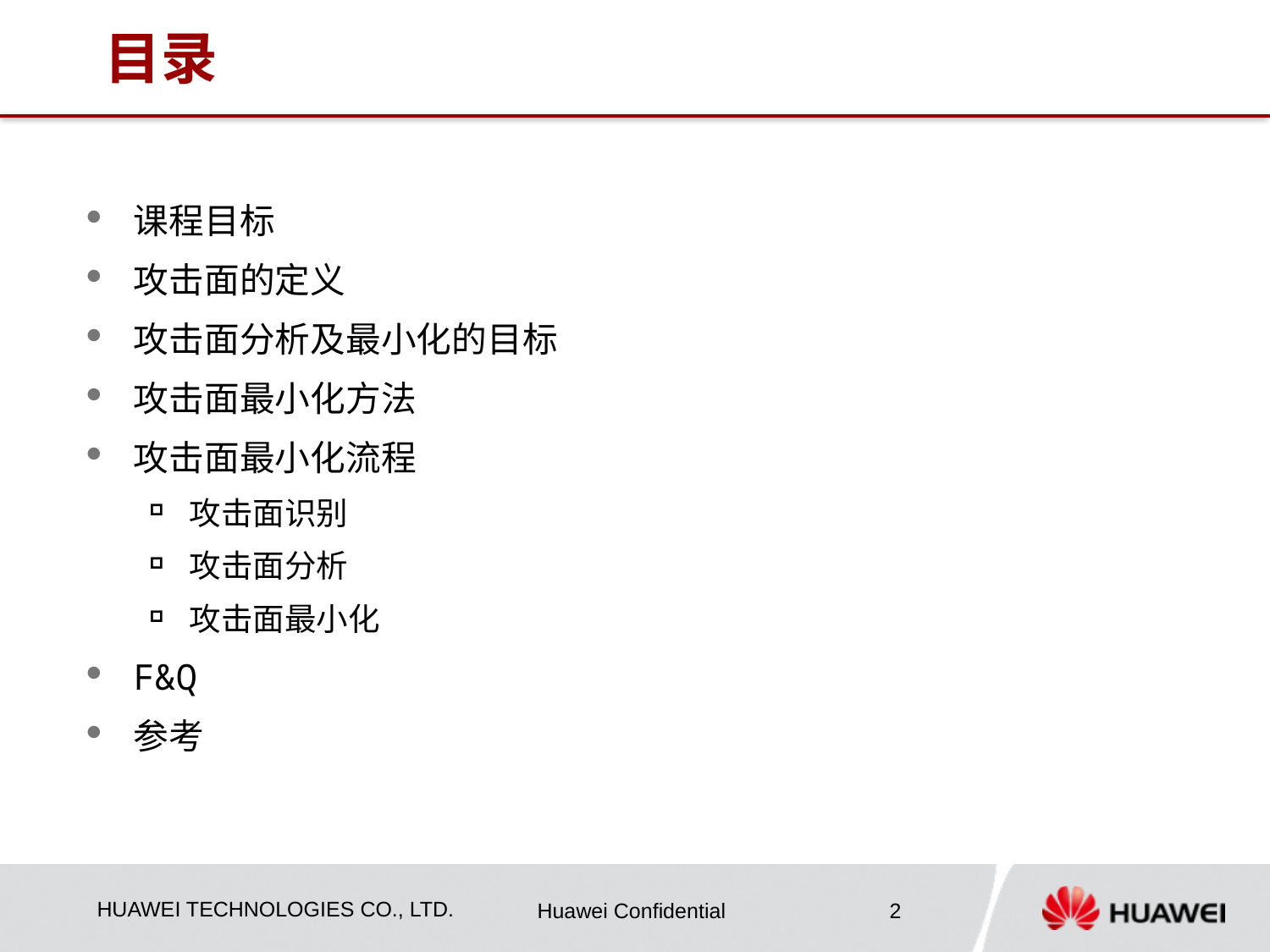

# 目录
课程目标
攻击面的定义
攻击面分析及最小化的目标
攻击面最小化方法
攻击面最小化流程
攻击面识别
攻击面分析
攻击面最小化
F&Q
参考